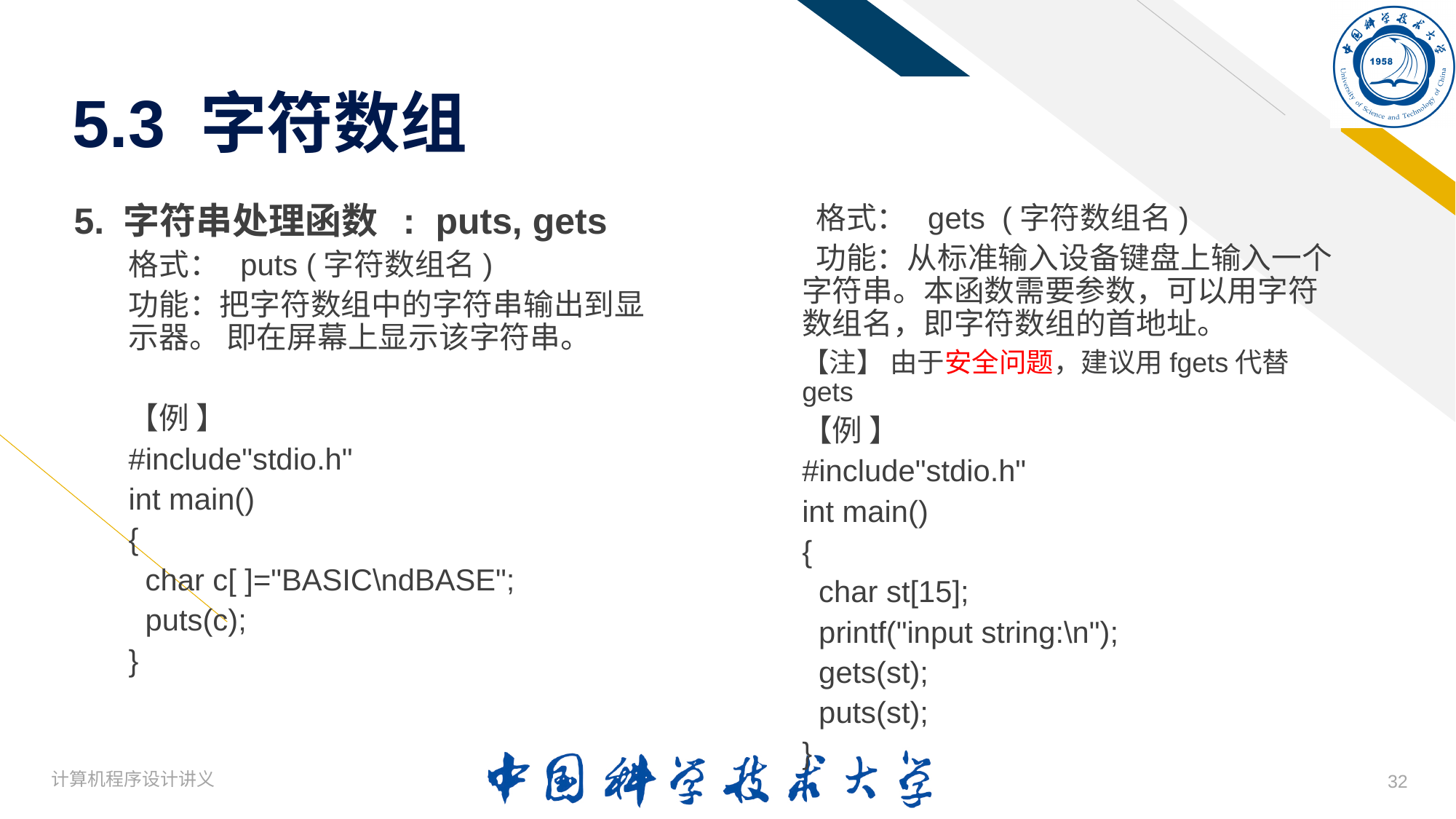

# 5.3 字符数组
5. 字符串处理函数  :  puts, gets
格式：  puts (字符数组名)
功能：把字符数组中的字符串输出到显示器。 即在屏幕上显示该字符串。

【例 】
#include"stdio.h"
int main()
{
  char c[ ]="BASIC\ndBASE";
  puts(c);
}

 格式：  gets  (字符数组名)
 功能：从标准输入设备键盘上输入一个字符串。本函数需要参数，可以用字符数组名，即字符数组的首地址。
【注】 由于安全问题，建议用fgets代替gets
【例 】
#include"stdio.h"
int main()
{
  char st[15];
  printf("input string:\n");
  gets(st);
  puts(st);
}

计算机程序设计讲义
32